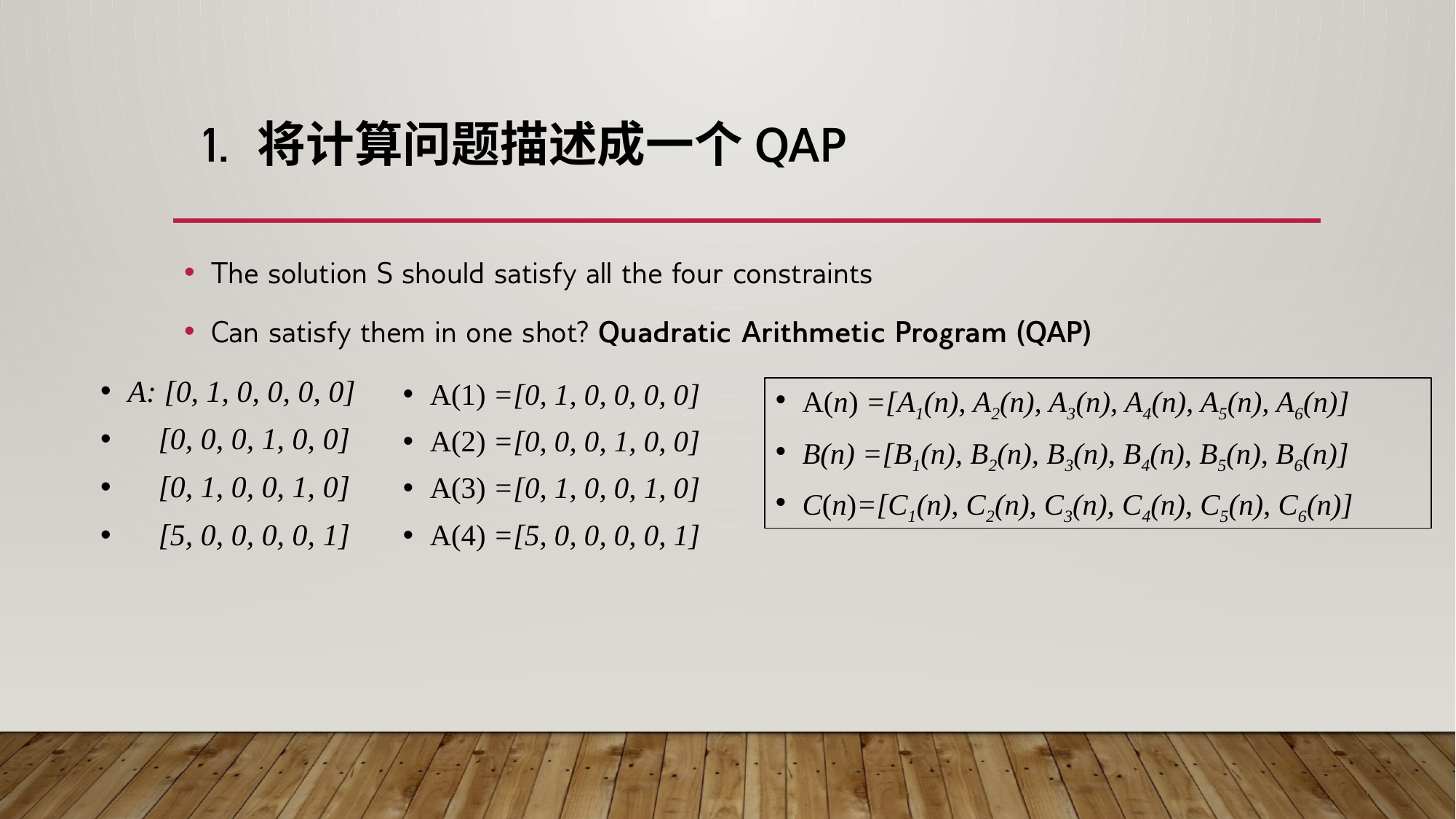

1. 将计算问题描述成一个QAP
The solution S should satisfy all the four constraints
Can satisfy them in one shot? Quadratic Arithmetic Program (QAP)

A: [0, 1, 0, 0, 0, 0]
    [0, 0, 0, 1, 0, 0]
    [0, 1, 0, 0, 1, 0]
    [5, 0, 0, 0, 0, 1]
A(1) =[0, 1, 0, 0, 0, 0]
A(2) =[0, 0, 0, 1, 0, 0]
A(3) =[0, 1, 0, 0, 1, 0]
A(4) =[5, 0, 0, 0, 0, 1]
A(n) =[A1(n), A2(n), A3(n), A4(n), A5(n), A6(n)]
B(n) =[B1(n), B2(n), B3(n), B4(n), B5(n), B6(n)]
C(n)=[C1(n), C2(n), C3(n), C4(n), C5(n), C6(n)]